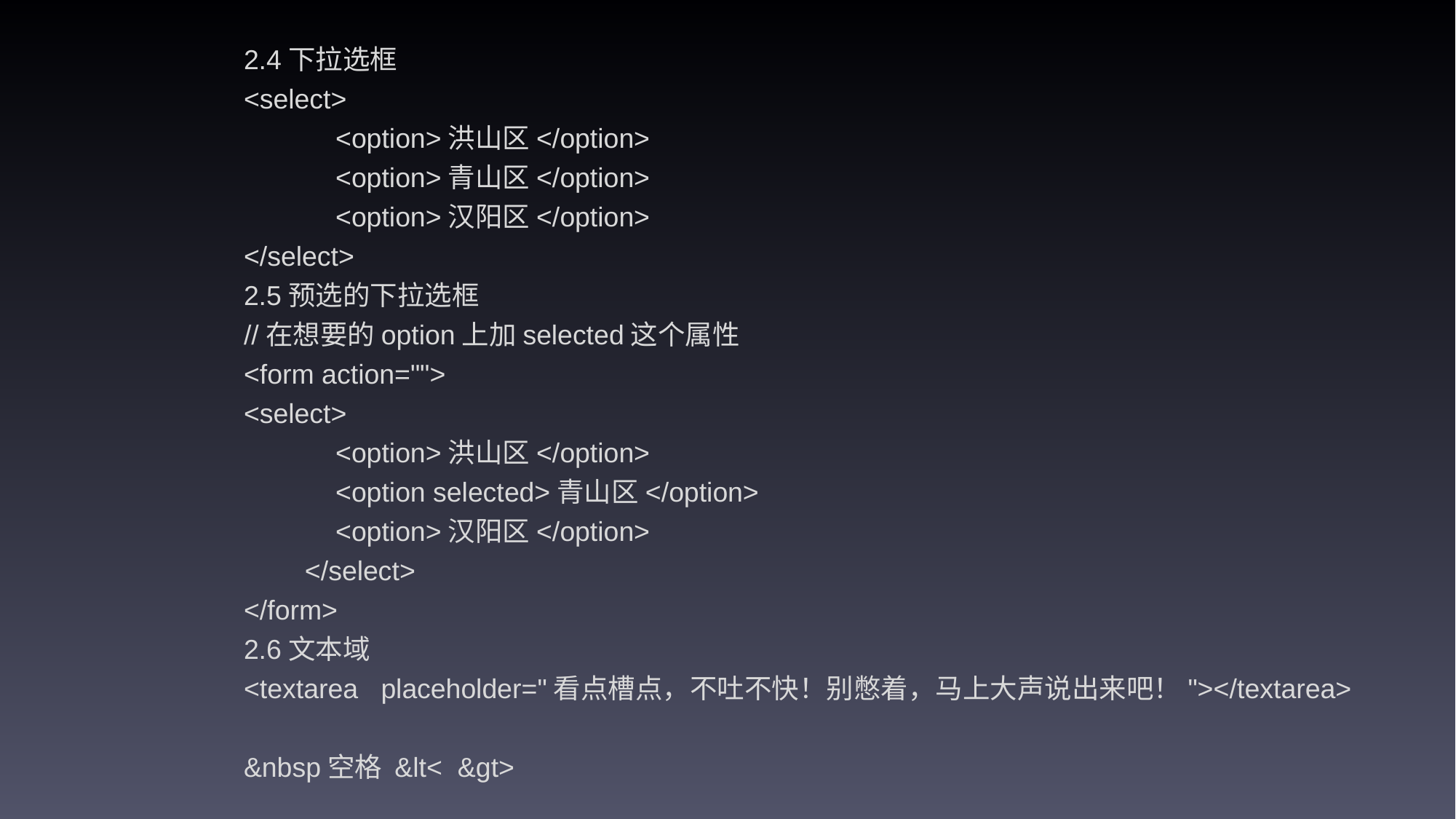

2.4下拉选框
<select>
            <option>洪山区</option>
            <option>青山区</option>
            <option>汉阳区</option>
</select>
2.5预选的下拉选框
//在想要的option上加selected这个属性
<form action="">
<select>
            <option>洪山区</option>
            <option selected>青山区</option>
            <option>汉阳区</option>
        </select>
</form>
2.6文本域
<textarea   placeholder="看点槽点，不吐不快！别憋着，马上大声说出来吧！"></textarea>

&nbsp空格 &lt<  &gt>